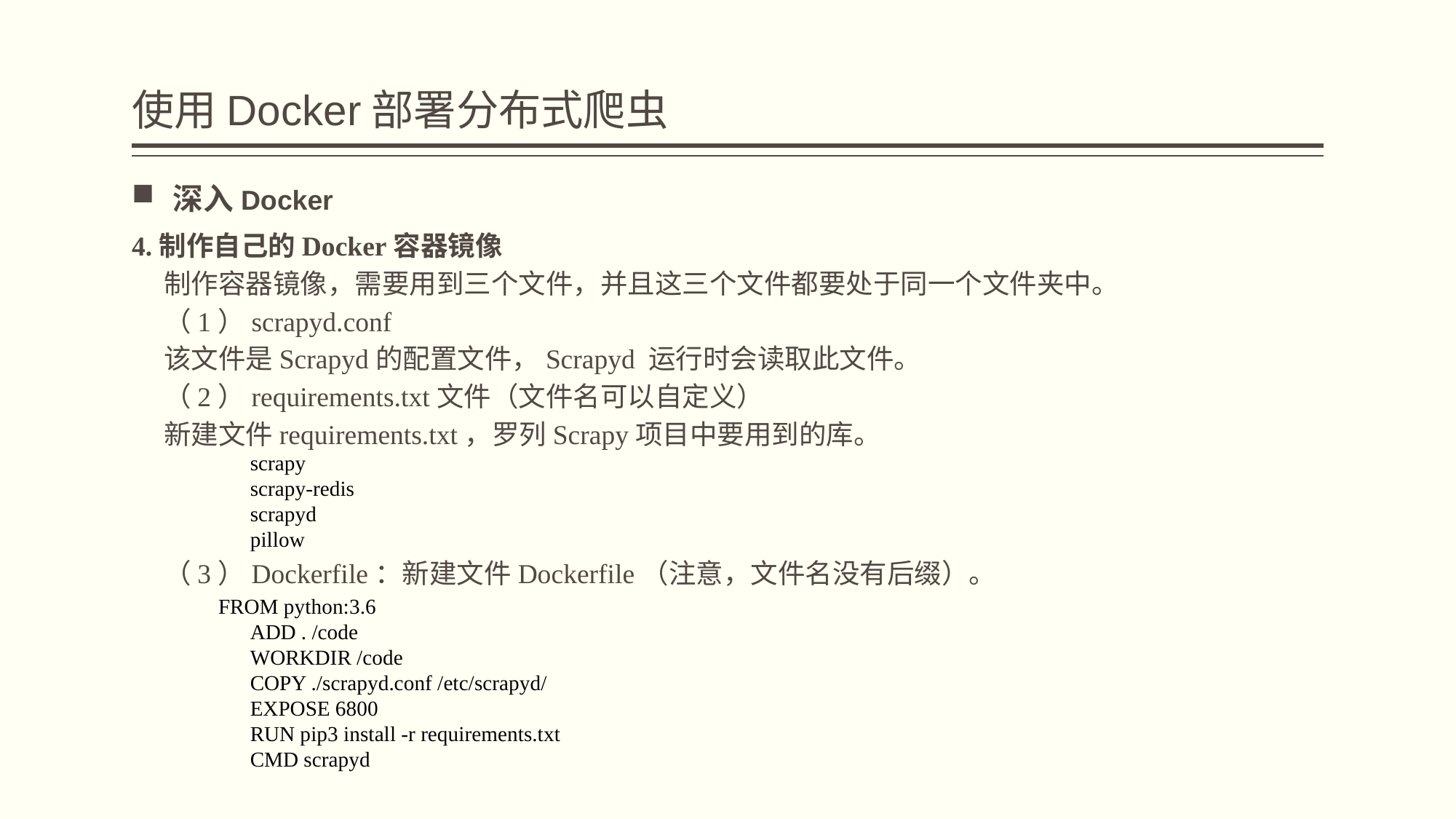

# 使用Docker部署分布式爬虫
深入Docker
4.制作自己的Docker容器镜像
制作容器镜像，需要用到三个文件，并且这三个文件都要处于同一个文件夹中。
（1）scrapyd.conf
该文件是Scrapyd的配置文件，Scrapyd 运行时会读取此文件。
（2）requirements.txt文件（文件名可以自定义）
新建文件requirements.txt，罗列Scrapy项目中要用到的库。
scrapy
scrapy-redis
scrapyd
pillow
（3）Dockerfile：新建文件Dockerfile（注意，文件名没有后缀）。
FROM python:3.6
ADD . /code
WORKDIR /code
COPY ./scrapyd.conf /etc/scrapyd/
EXPOSE 6800
RUN pip3 install -r requirements.txt
CMD scrapyd